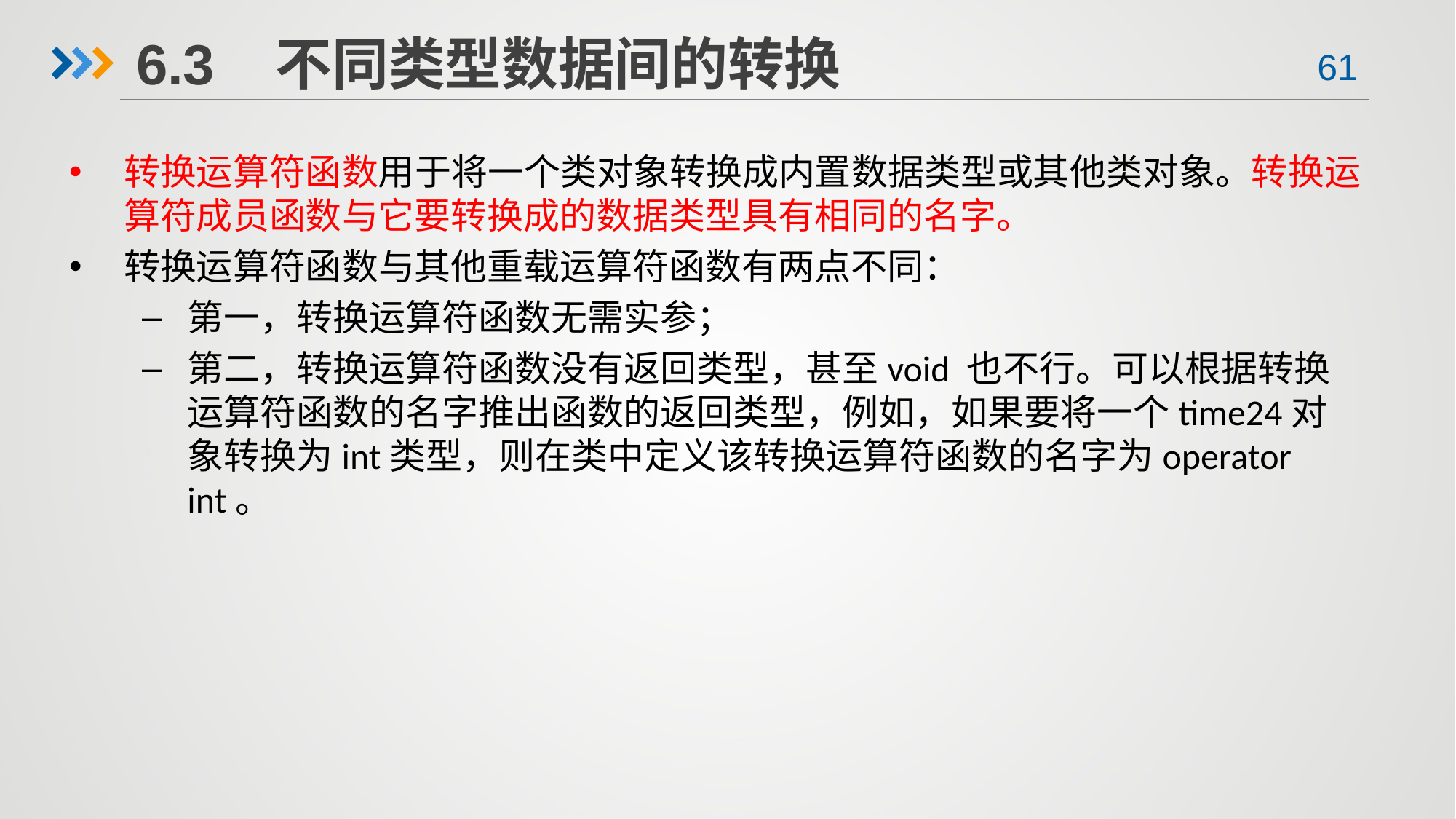

6.3   不同类型数据间的转换
转换运算符函数用于将一个类对象转换成内置数据类型或其他类对象。转换运算符成员函数与它要转换成的数据类型具有相同的名字。
转换运算符函数与其他重载运算符函数有两点不同：
第一，转换运算符函数无需实参；
第二，转换运算符函数没有返回类型，甚至void 也不行。可以根据转换运算符函数的名字推出函数的返回类型，例如，如果要将一个time24对象转换为int类型，则在类中定义该转换运算符函数的名字为operator int。